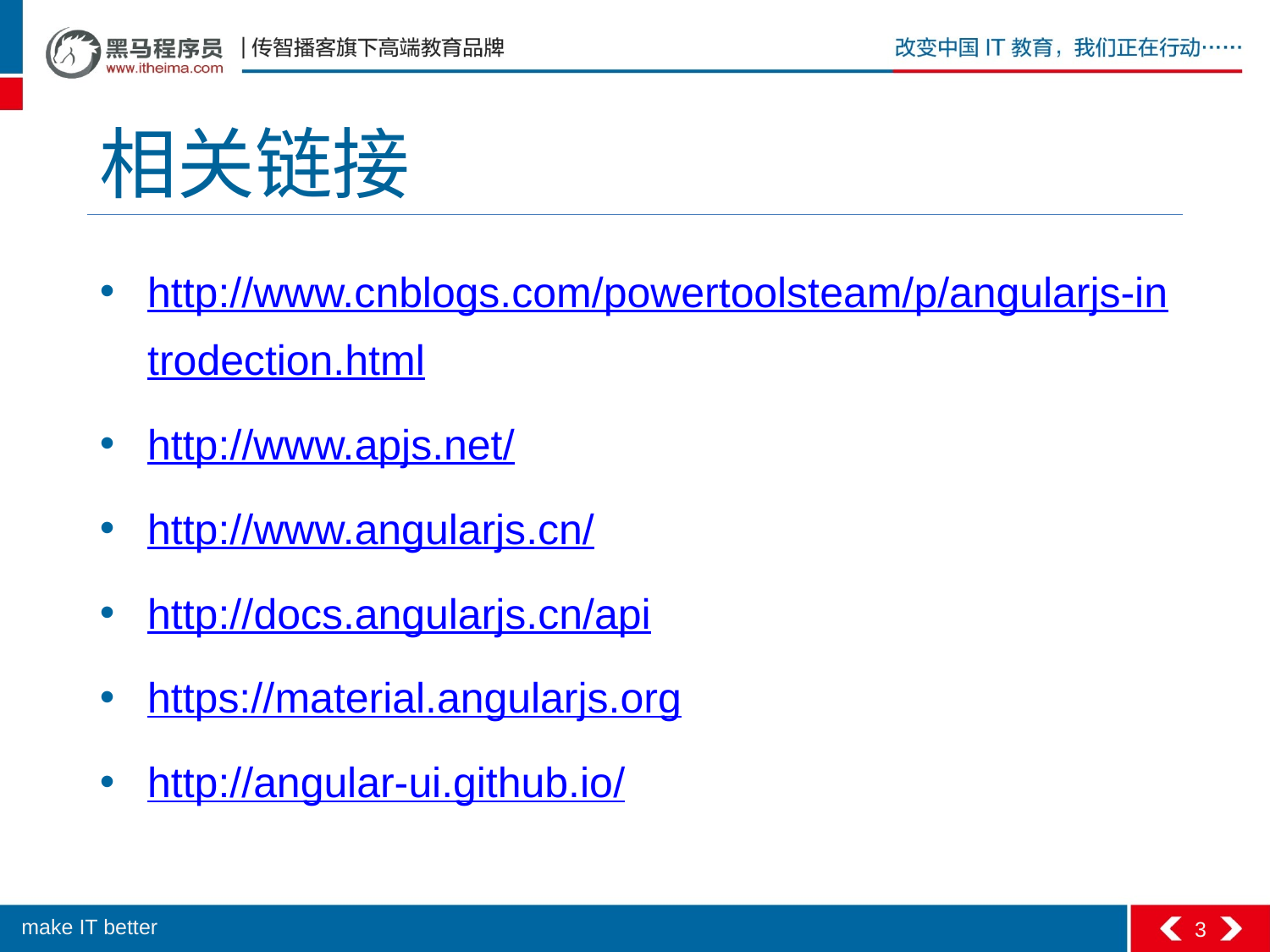

# 相关链接
http://www.cnblogs.com/powertoolsteam/p/angularjs-introdection.html
http://www.apjs.net/
http://www.angularjs.cn/
http://docs.angularjs.cn/api
https://material.angularjs.org
http://angular-ui.github.io/
3

make IT better